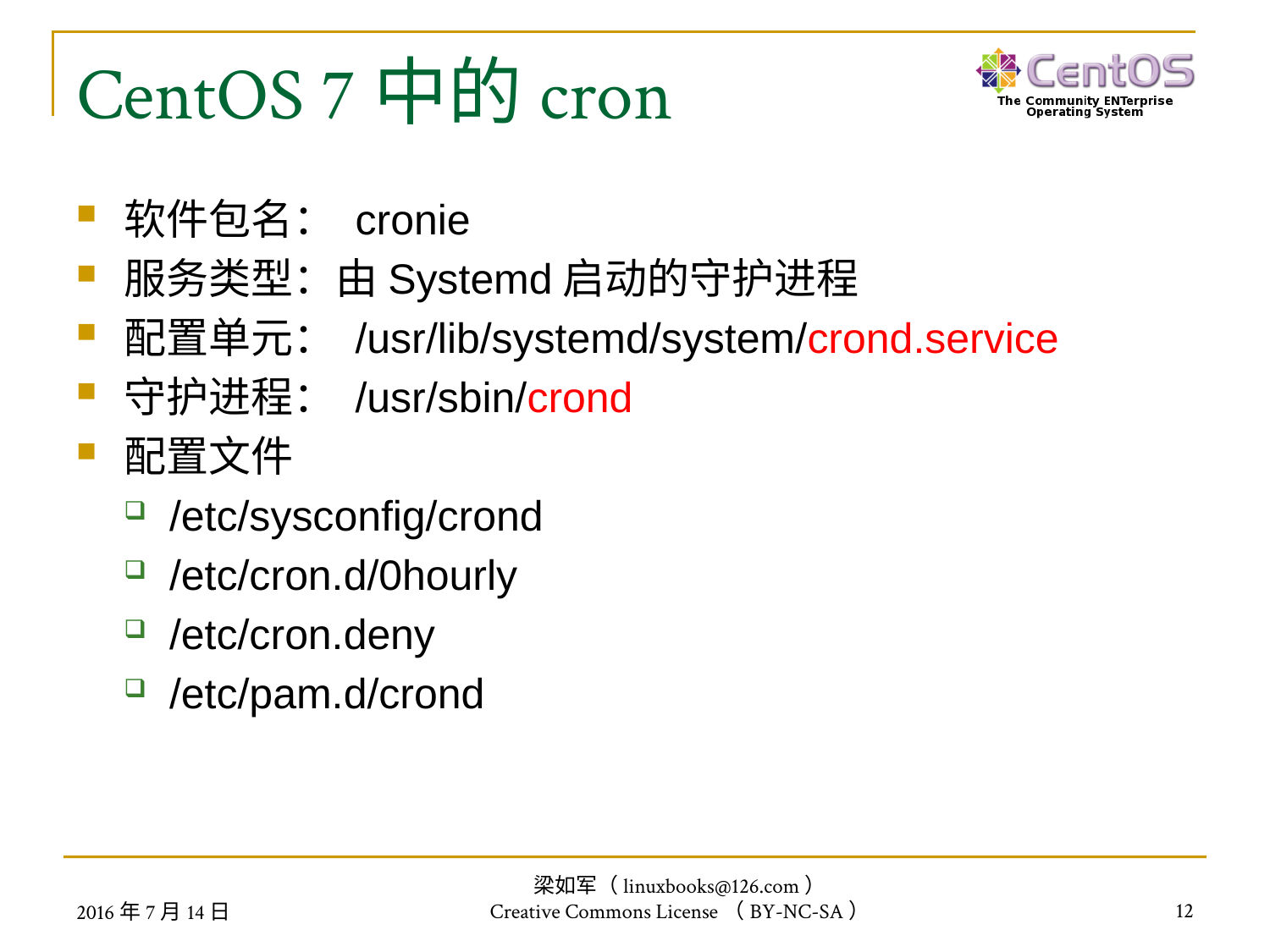

# CentOS 7中的cron
软件包名： cronie
服务类型：由Systemd启动的守护进程
配置单元： /usr/lib/systemd/system/crond.service
守护进程： /usr/sbin/crond
配置文件
/etc/sysconfig/crond
/etc/cron.d/0hourly
/etc/cron.deny
/etc/pam.d/crond

梁如军（linuxbooks@126.com）
Creative Commons License（BY-NC-SA）
2016年7月14日
12